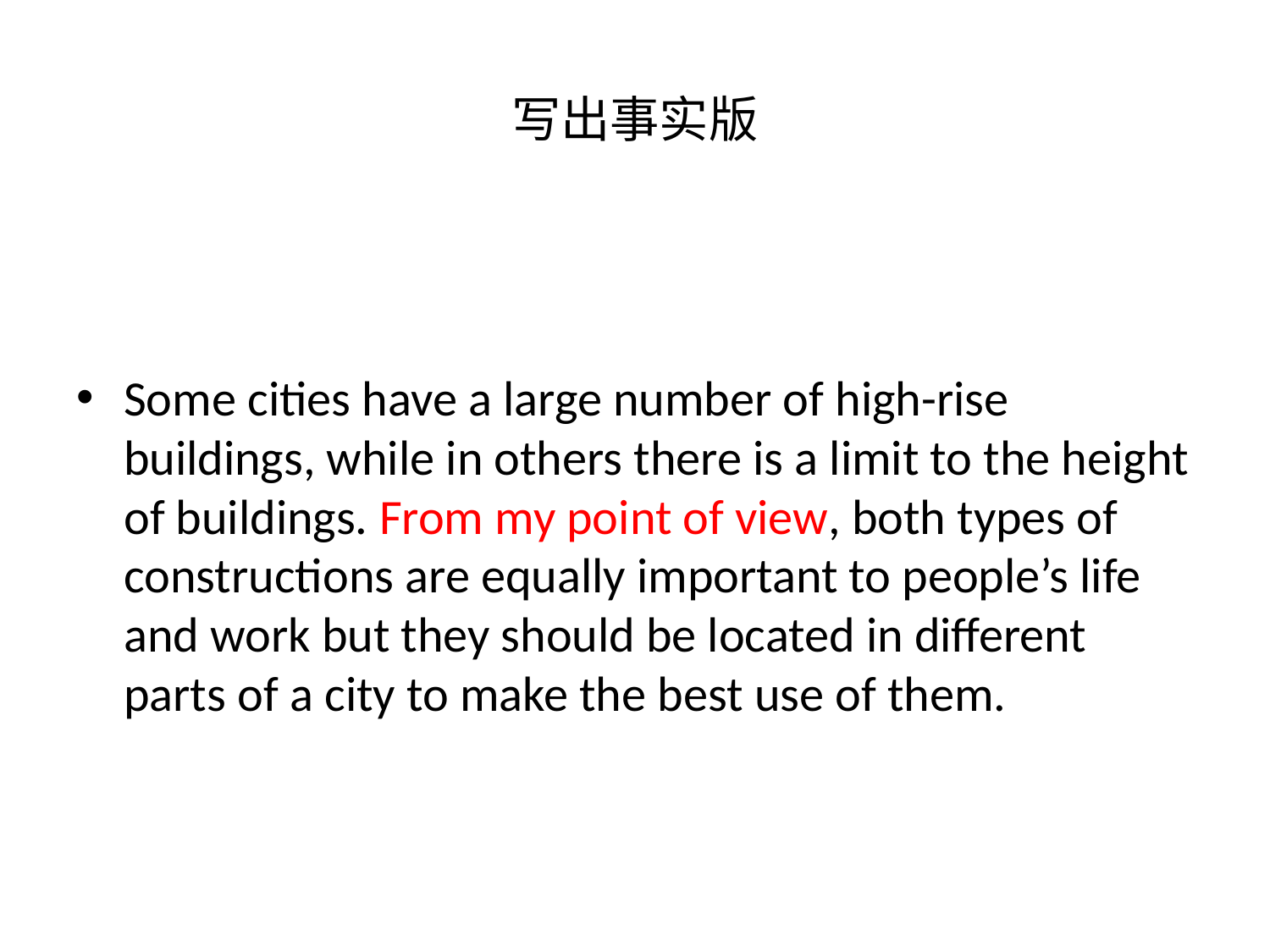

# 写出事实版

Some cities have a large number of high-rise buildings, while in others there is a limit to the height of buildings. From my point of view, both types of constructions are equally important to people’s life and work but they should be located in different parts of a city to make the best use of them.